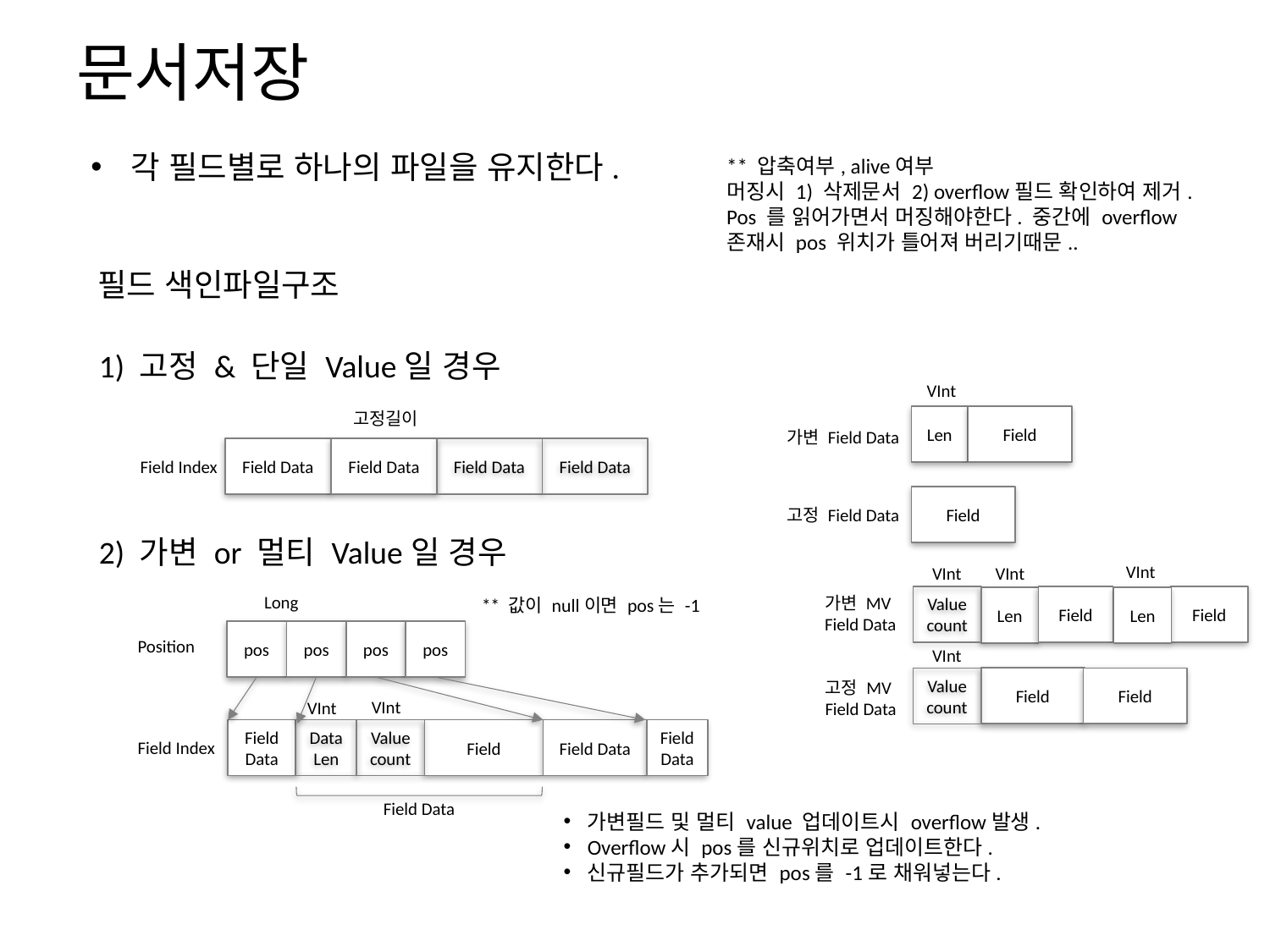

# 문서저장
각 필드별로 하나의 파일을 유지한다.
** 압축여부, alive여부
머징시 1) 삭제문서 2) overflow필드 확인하여 제거.
Pos 를 읽어가면서 머징해야한다. 중간에 overflow존재시 pos 위치가 틀어져 버리기때문..
필드 색인파일구조
1) 고정 & 단일 Value일 경우
VInt
고정길이
Field
Len
가변 Field Data
Field Data
Field Data
Field Data
Field Data
Field Index
Field
고정 Field Data
2) 가변 or 멀티 Value일 경우
VInt
VInt
VInt
Long
가변 MV Field Data
Field
Field
Value count
Len
Len
** 값이 null이면 pos는 -1
pos
pos
pos
pos
Position
VInt
Field
Field
Value count

고정 MV Field Data
VInt
VInt
Data
Len
Value count
Field Data
Field
Field Data
Field Data
Field Index
Field Data
가변필드 및 멀티 value 업데이트시 overflow발생.
Overflow시 pos를 신규위치로 업데이트한다.
신규필드가 추가되면 pos를 -1로 채워넣는다.